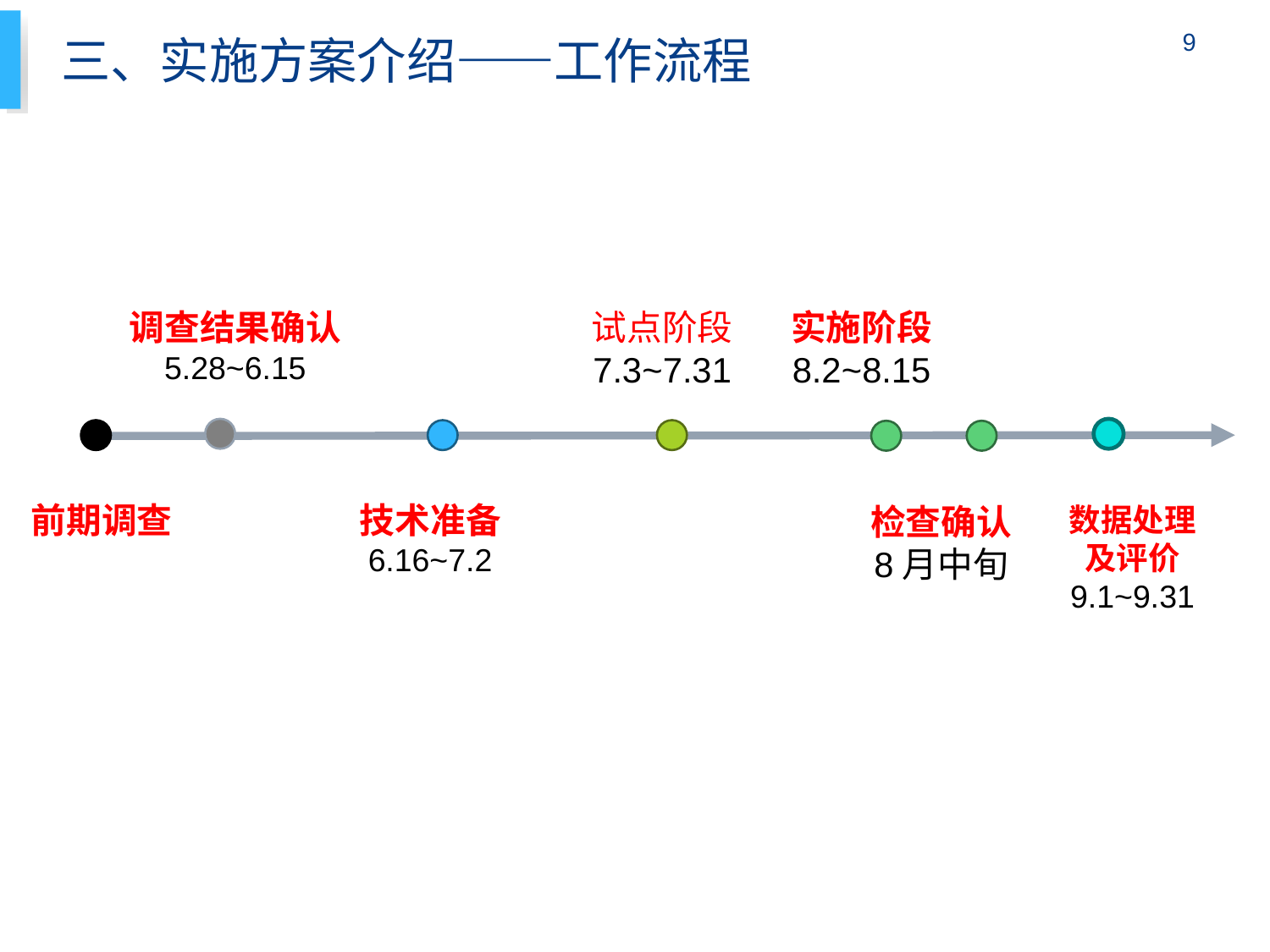

# 三、实施方案介绍——工作流程
9
调查结果确认
5.28~6.15

实施阶段
8.2~8.15
试点阶段
7.3~7.31

前期调查

技术准备
6.16~7.2

检查确认
8月中旬
数据处理
及评价
9.1~9.31